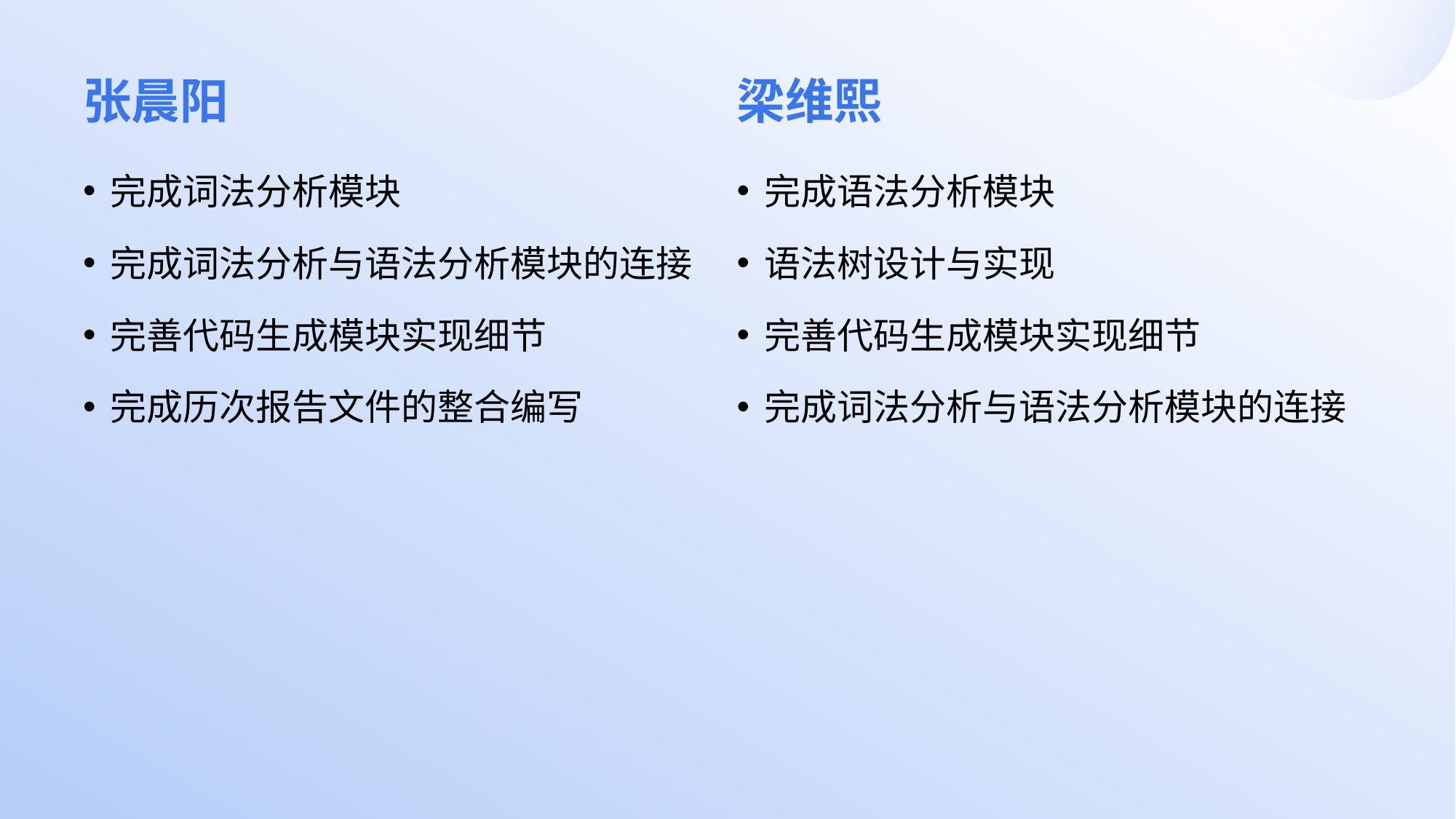

# 张晨阳
梁维熙
完成词法分析模块
完成词法分析与语法分析模块的连接
完善代码生成模块实现细节
完成历次报告文件的整合编写
完成语法分析模块
语法树设计与实现
完善代码生成模块实现细节
完成词法分析与语法分析模块的连接